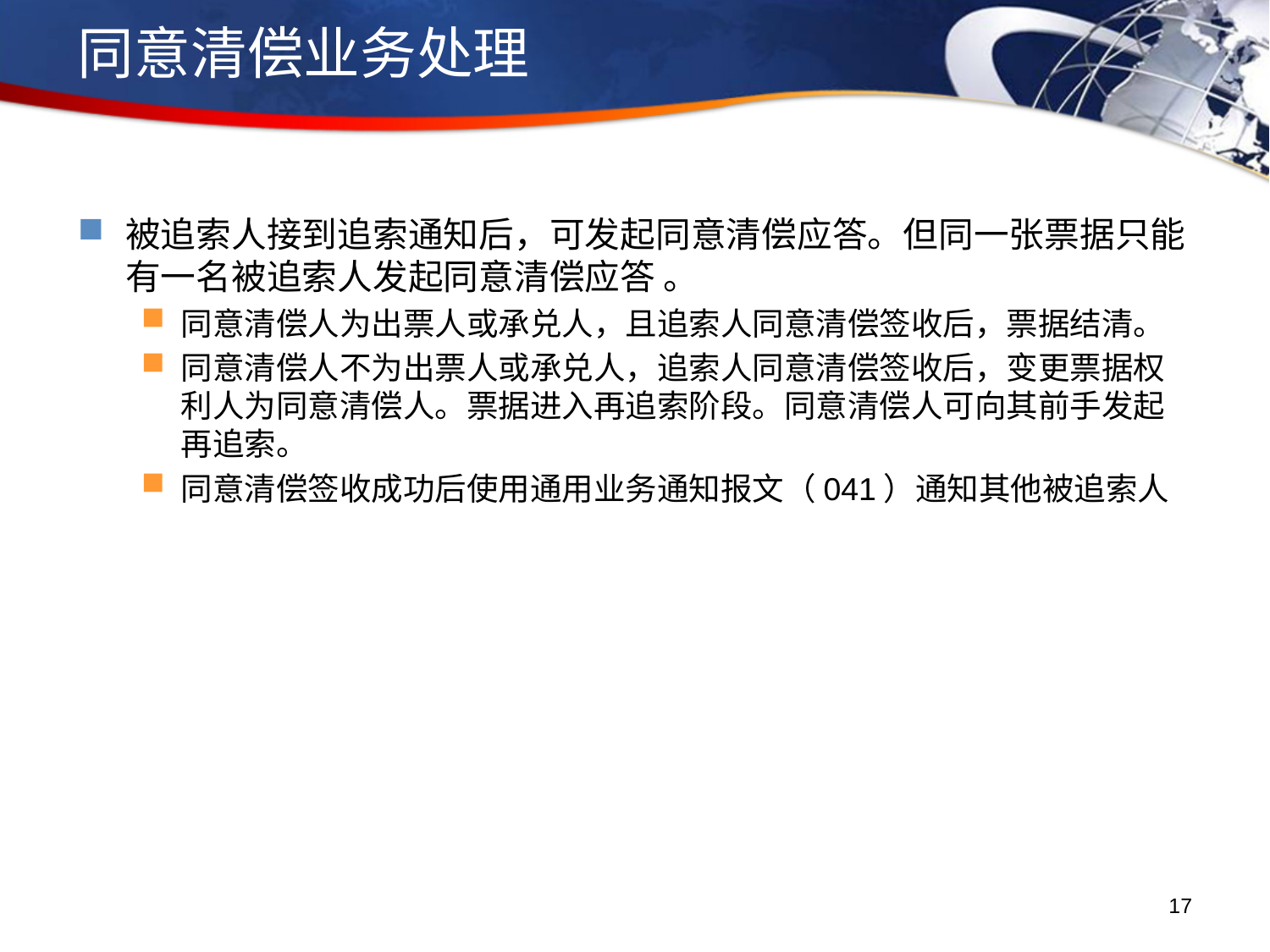

# 同意清偿业务处理
被追索人接到追索通知后，可发起同意清偿应答。但同一张票据只能有一名被追索人发起同意清偿应答 。
同意清偿人为出票人或承兑人，且追索人同意清偿签收后，票据结清。
同意清偿人不为出票人或承兑人，追索人同意清偿签收后，变更票据权利人为同意清偿人。票据进入再追索阶段。同意清偿人可向其前手发起再追索。
同意清偿签收成功后使用通用业务通知报文（041）通知其他被追索人
17